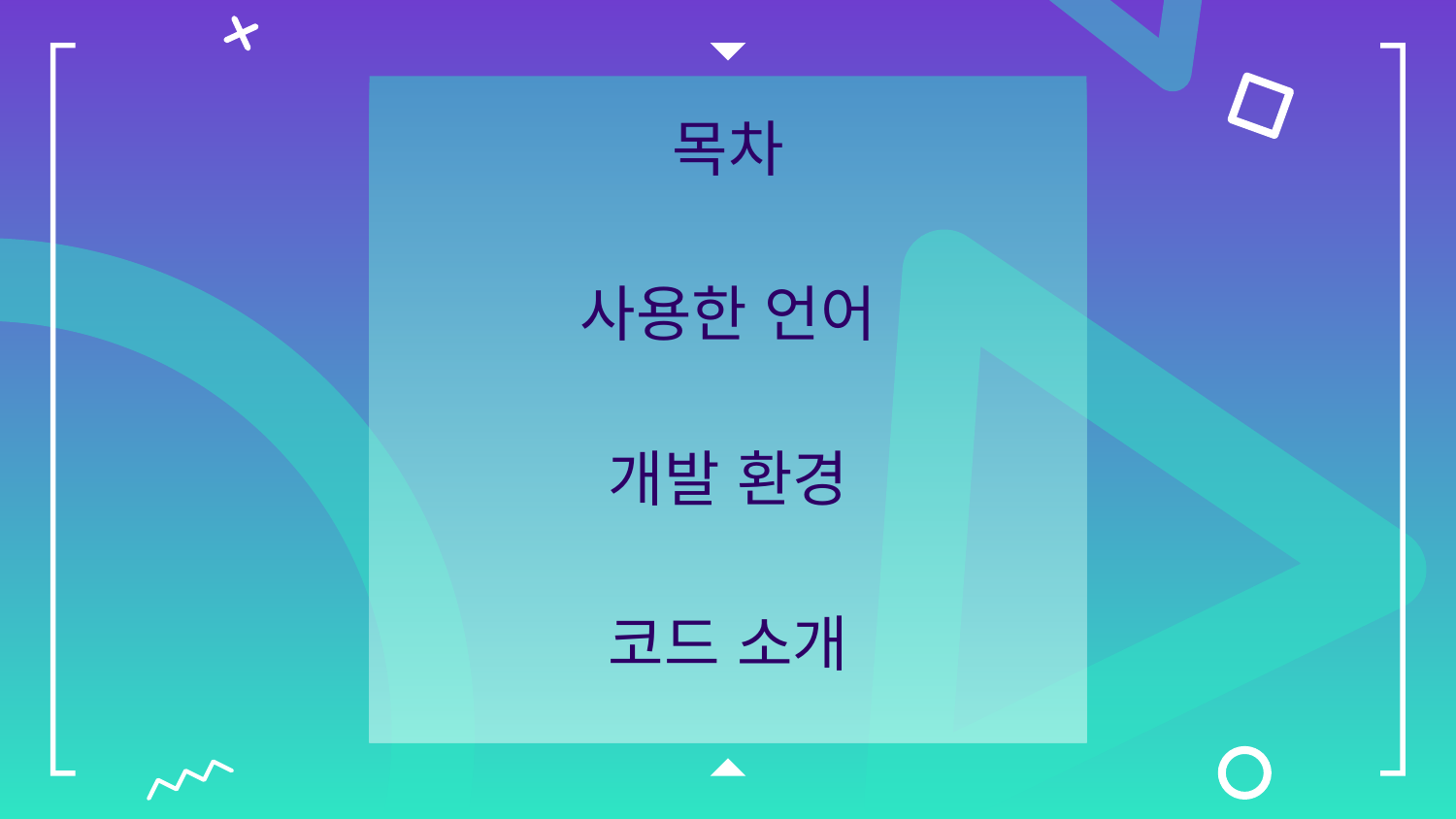

# 목차
사용한 언어
개발 환경
코드 소개